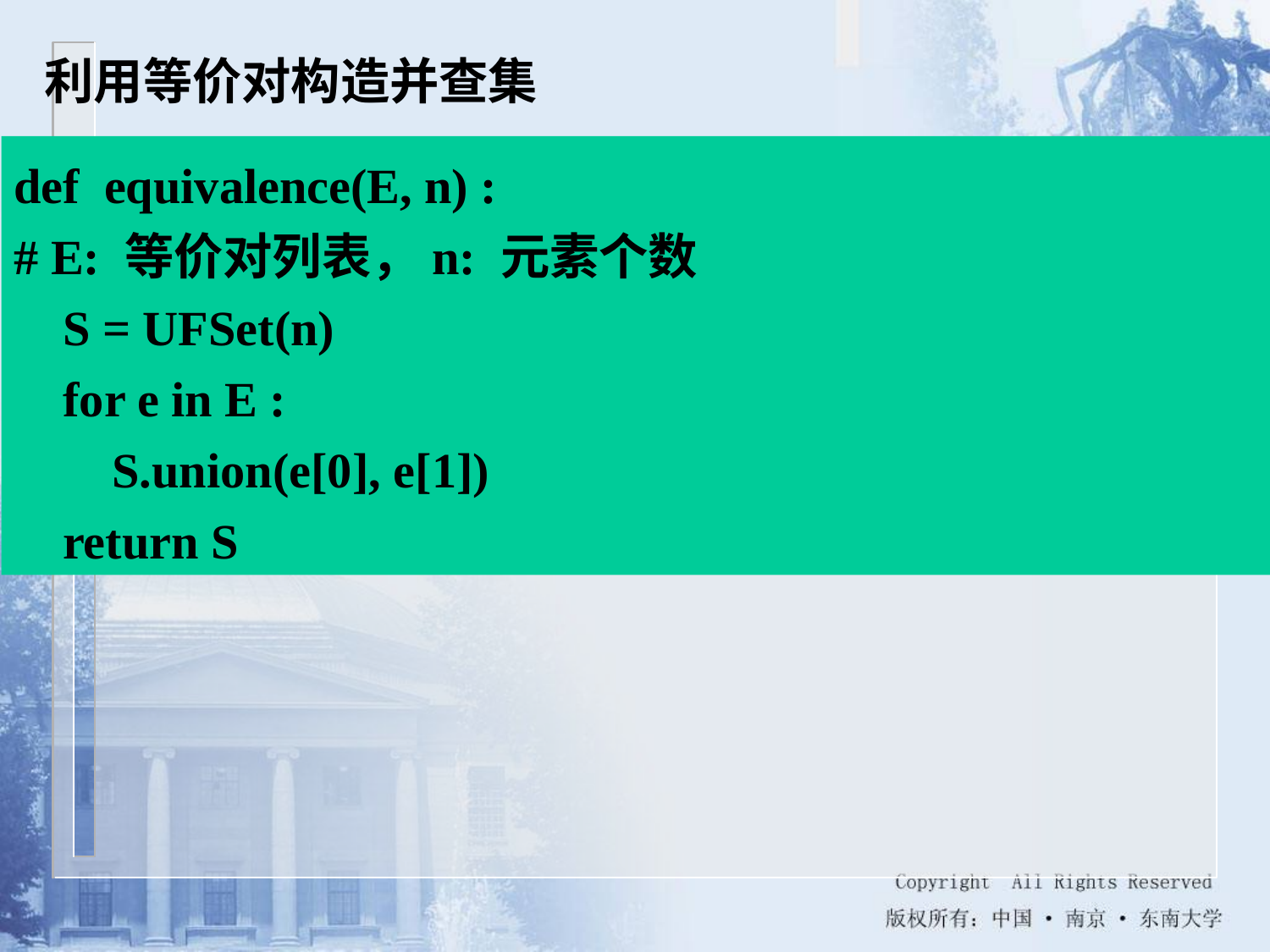

# 利用等价对构造并查集
def  equivalence(E, n) :
# E: 等价对列表，n: 元素个数
    S = UFSet(n)
    for e in E :
        S.union(e[0], e[1])
    return S